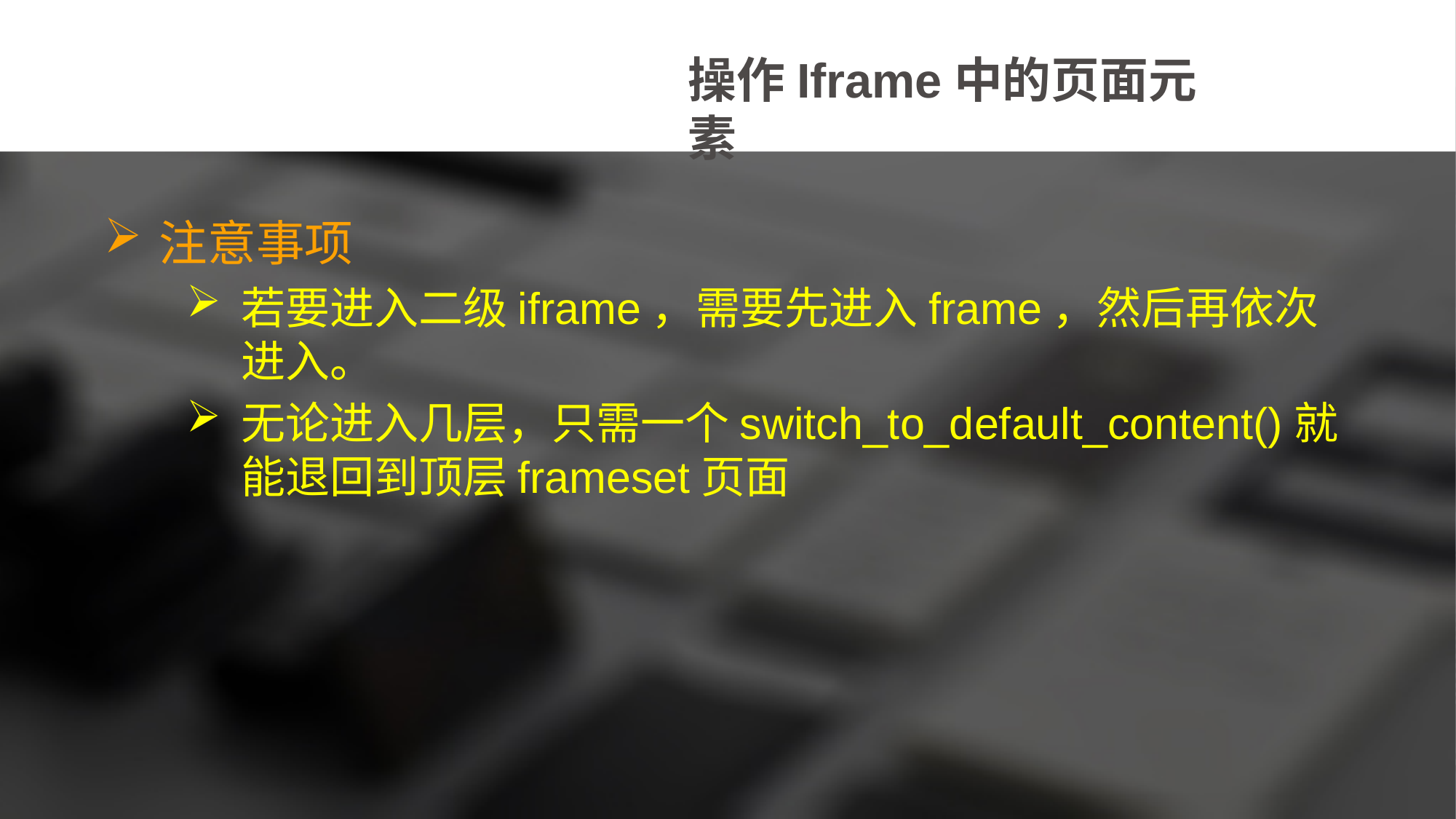

操作Iframe中的页面元素
注意事项
若要进入二级iframe，需要先进入frame，然后再依次进入。
无论进入几层，只需一个switch_to_default_content()就能退回到顶层frameset页面